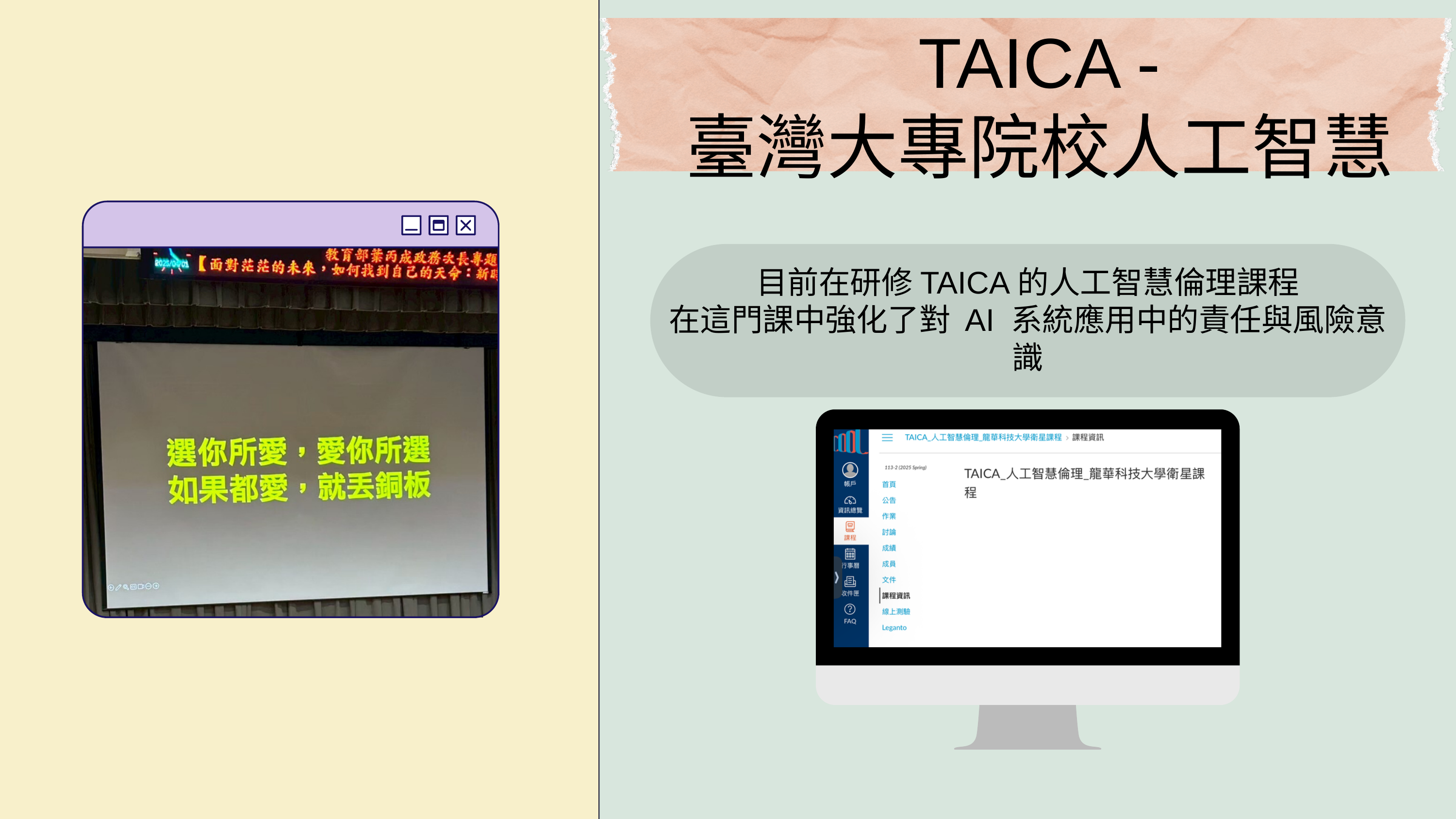

TAICA -
臺灣大專院校人工智慧

目前在研修TAICA的人工智慧倫理課程
在這門課中強化了對 AI 系統應用中的責任與風險意識